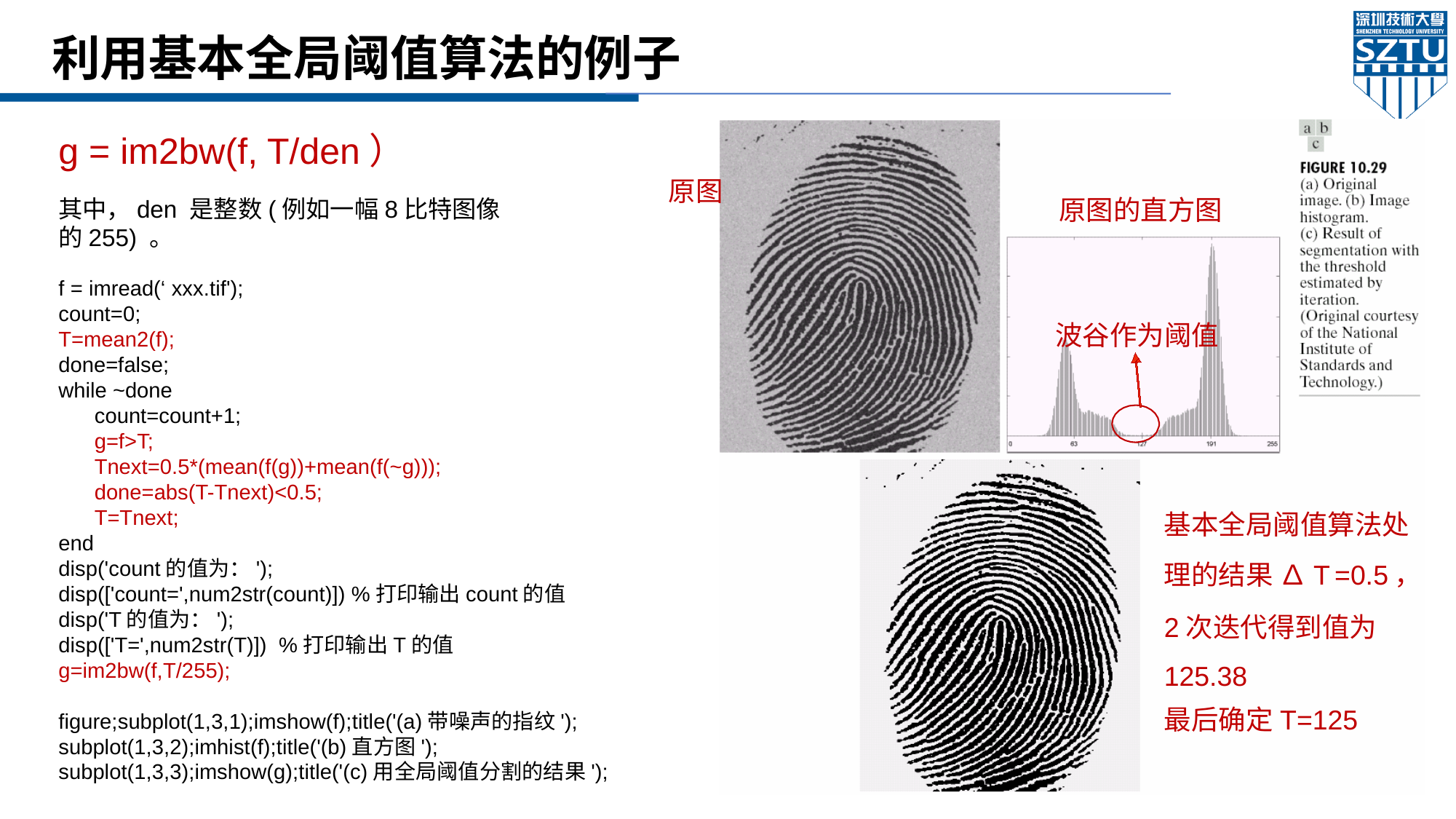

# 利用基本全局阈值算法的例子

g = im2bw(f, T/den）

其中，den 是整数(例如一幅8比特图像的255) 。
原图
原图的直方图
f = imread(‘ xxx.tif');
count=0;
T=mean2(f);
done=false;
while ~done
      count=count+1;
      g=f>T;
      Tnext=0.5*(mean(f(g))+mean(f(~g)));
      done=abs(T-Tnext)<0.5;
      T=Tnext;
end
disp('count的值为：');
disp(['count=',num2str(count)]) %打印输出count的值
disp('T的值为：');
disp(['T=',num2str(T)])  %打印输出T的值
g=im2bw(f,T/255);

figure;subplot(1,3,1);imshow(f);title('(a)带噪声的指纹');
subplot(1,3,2);imhist(f);title('(b)直方图');
subplot(1,3,3);imshow(g);title('(c)用全局阈值分割的结果');
波谷作为阈值

基本全局阈值算法处理的结果 ∆T =0.5，2次迭代得到值为125.38
最后确定T=125